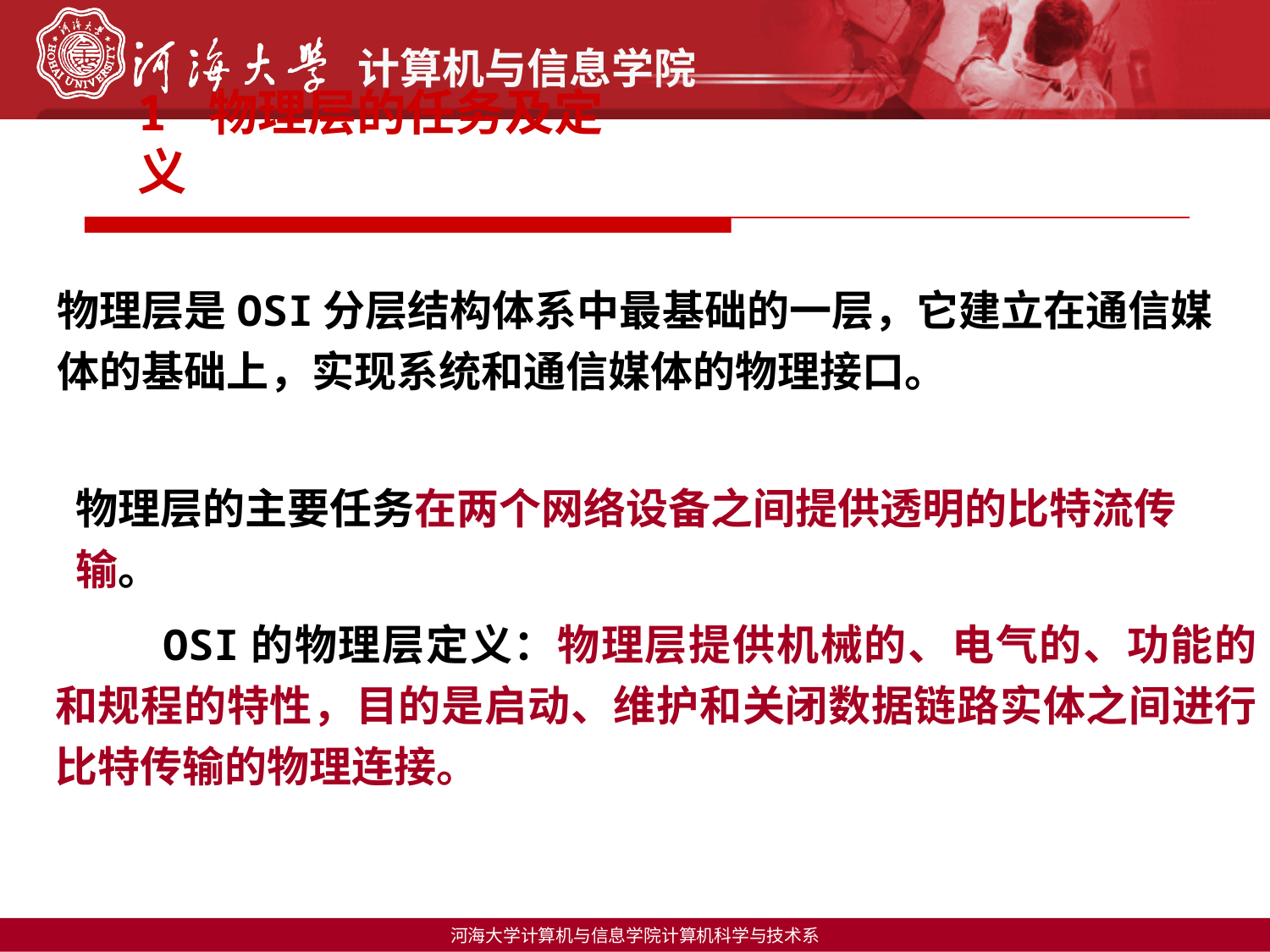

# 1 物理层的任务及定义
物理层是OSI分层结构体系中最基础的一层，它建立在通信媒体的基础上，实现系统和通信媒体的物理接口。
物理层的主要任务在两个网络设备之间提供透明的比特流传输。
    OSI的物理层定义：物理层提供机械的、电气的、功能的和规程的特性，目的是启动、维护和关闭数据链路实体之间进行比特传输的物理连接。